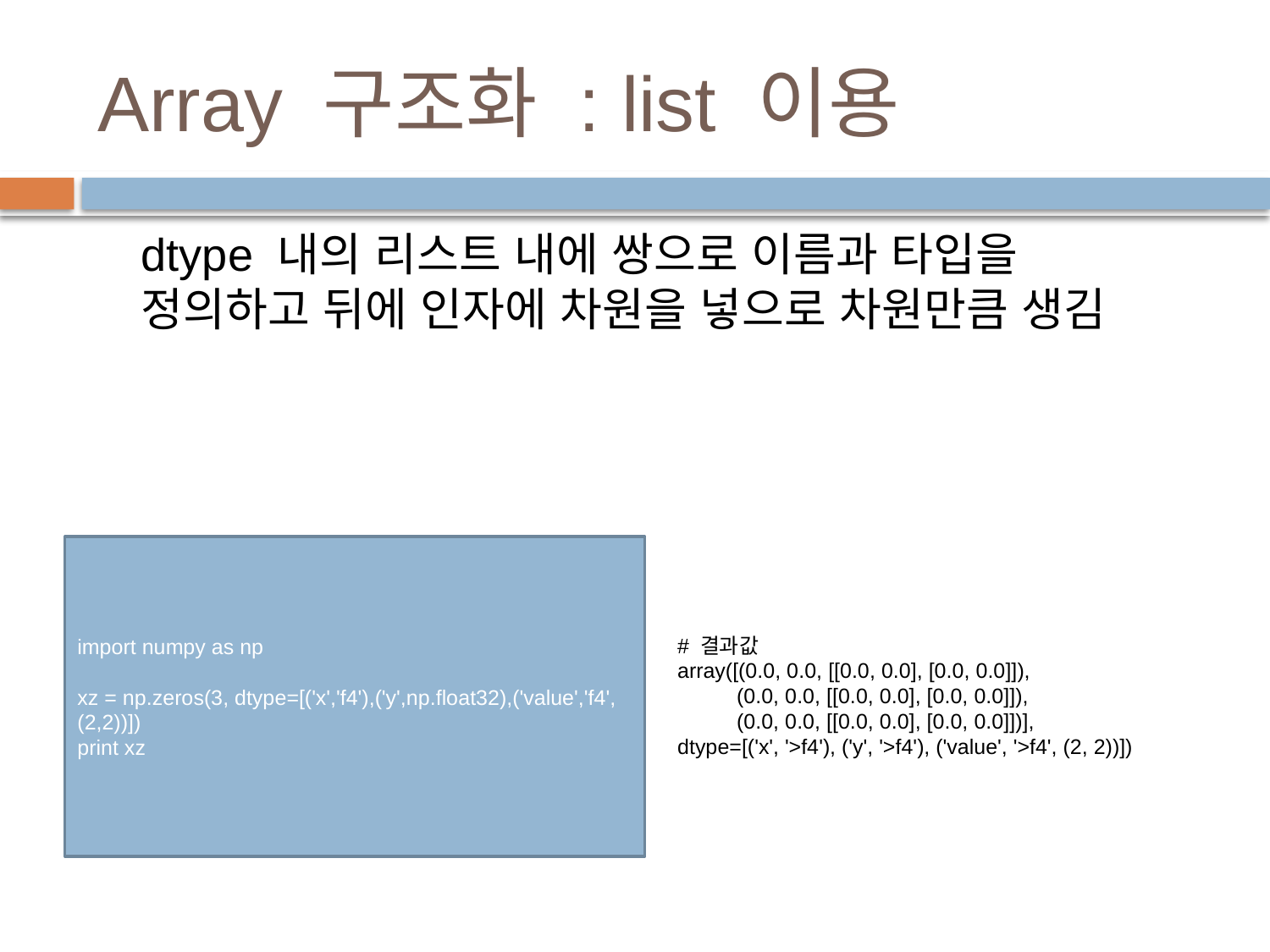

# Array 구조화 : list 이용
dtype 내의 리스트 내에 쌍으로 이름과 타입을 정의하고 뒤에 인자에 차원을 넣으로 차원만큼 생김
import numpy as np

xz = np.zeros(3, dtype=[('x','f4'),('y',np.float32),('value','f4',(2,2))])
print xz
# 결과값 array([(0.0, 0.0, [[0.0, 0.0], [0.0, 0.0]]),
          (0.0, 0.0, [[0.0, 0.0], [0.0, 0.0]]),
          (0.0, 0.0, [[0.0, 0.0], [0.0, 0.0]])],
dtype=[('x', '>f4'), ('y', '>f4'), ('value', '>f4', (2, 2))])